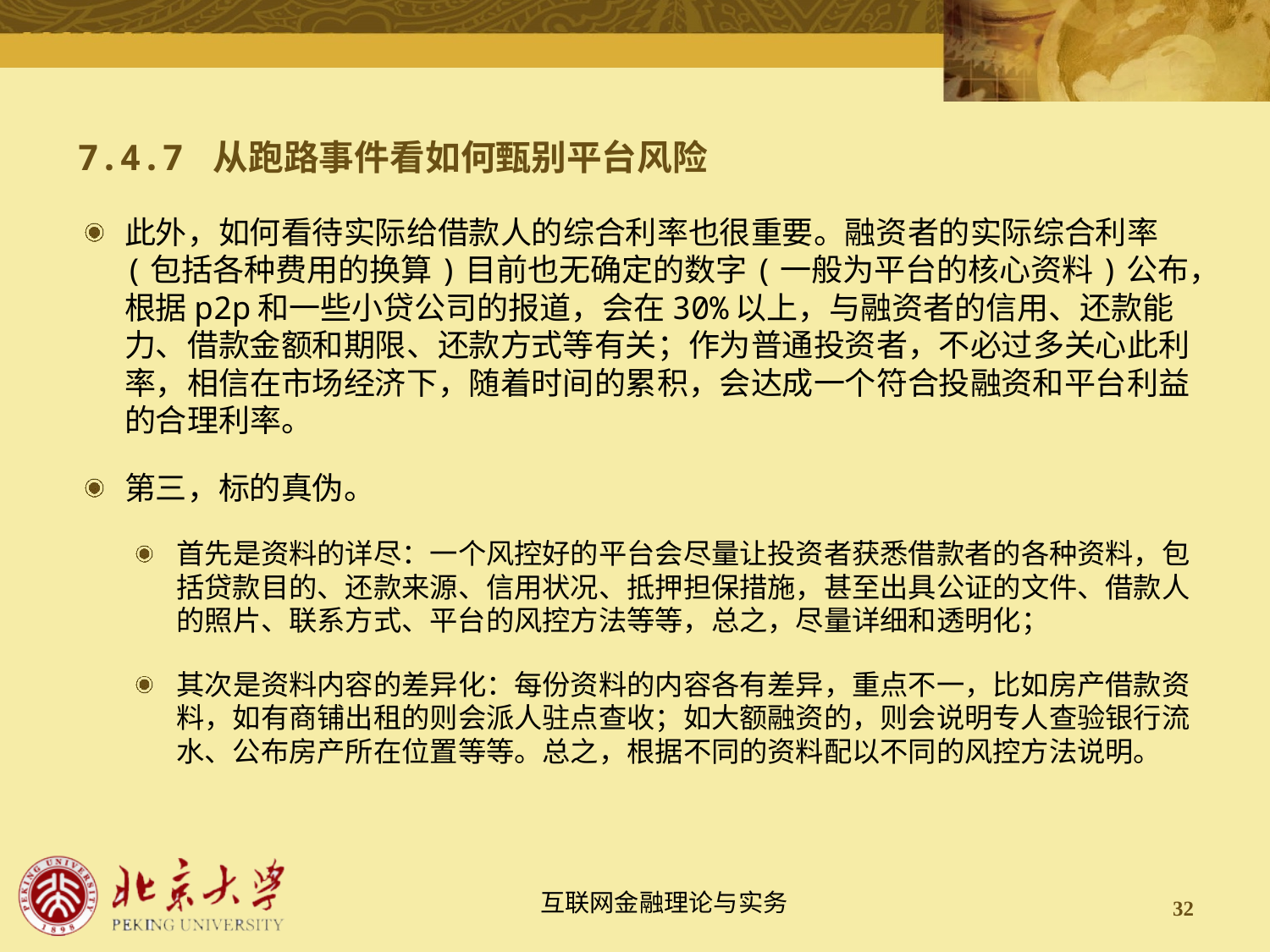

# 7.4.7 从跑路事件看如何甄别平台风险
此外，如何看待实际给借款人的综合利率也很重要。融资者的实际综合利率(包括各种费用的换算)目前也无确定的数字(一般为平台的核心资料)公布，根据p2p和一些小贷公司的报道，会在30%以上，与融资者的信用、还款能力、借款金额和期限、还款方式等有关；作为普通投资者，不必过多关心此利率，相信在市场经济下，随着时间的累积，会达成一个符合投融资和平台利益的合理利率。
第三，标的真伪。
首先是资料的详尽：一个风控好的平台会尽量让投资者获悉借款者的各种资料，包括贷款目的、还款来源、信用状况、抵押担保措施，甚至出具公证的文件、借款人的照片、联系方式、平台的风控方法等等，总之，尽量详细和透明化；
其次是资料内容的差异化：每份资料的内容各有差异，重点不一，比如房产借款资料，如有商铺出租的则会派人驻点查收；如大额融资的，则会说明专人查验银行流水、公布房产所在位置等等。总之，根据不同的资料配以不同的风控方法说明。
32